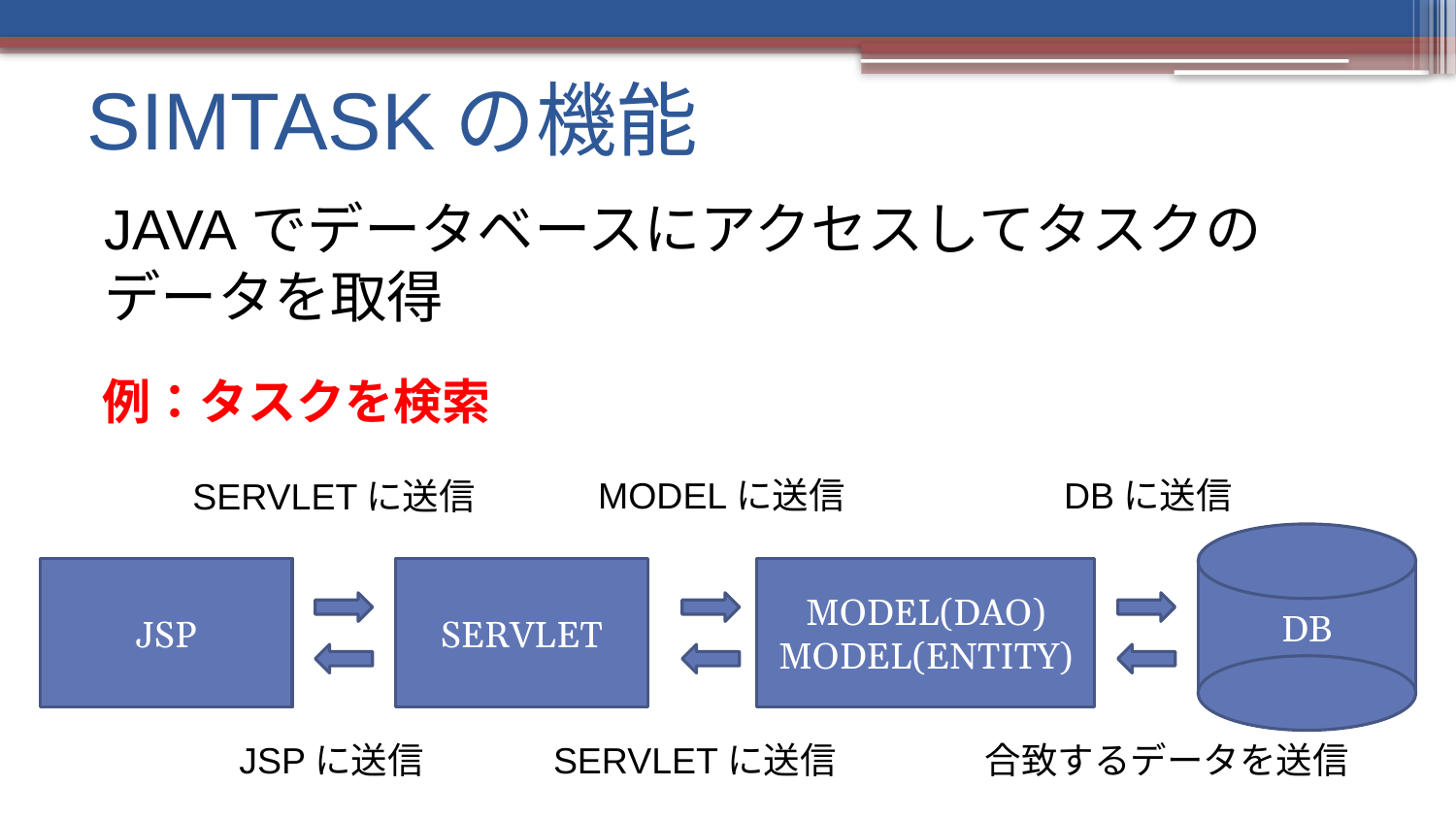

# SIMTASKの機能
JAVAでデータベースにアクセスしてタスクのデータを取得
例：タスクを検索

MODELに送信
DBに送信
SERVLETに送信

JSP
SERVLET
MODEL(DAO)
MODEL(ENTITY)
DB

JSPに送信
SERVLETに送信
合致するデータを送信